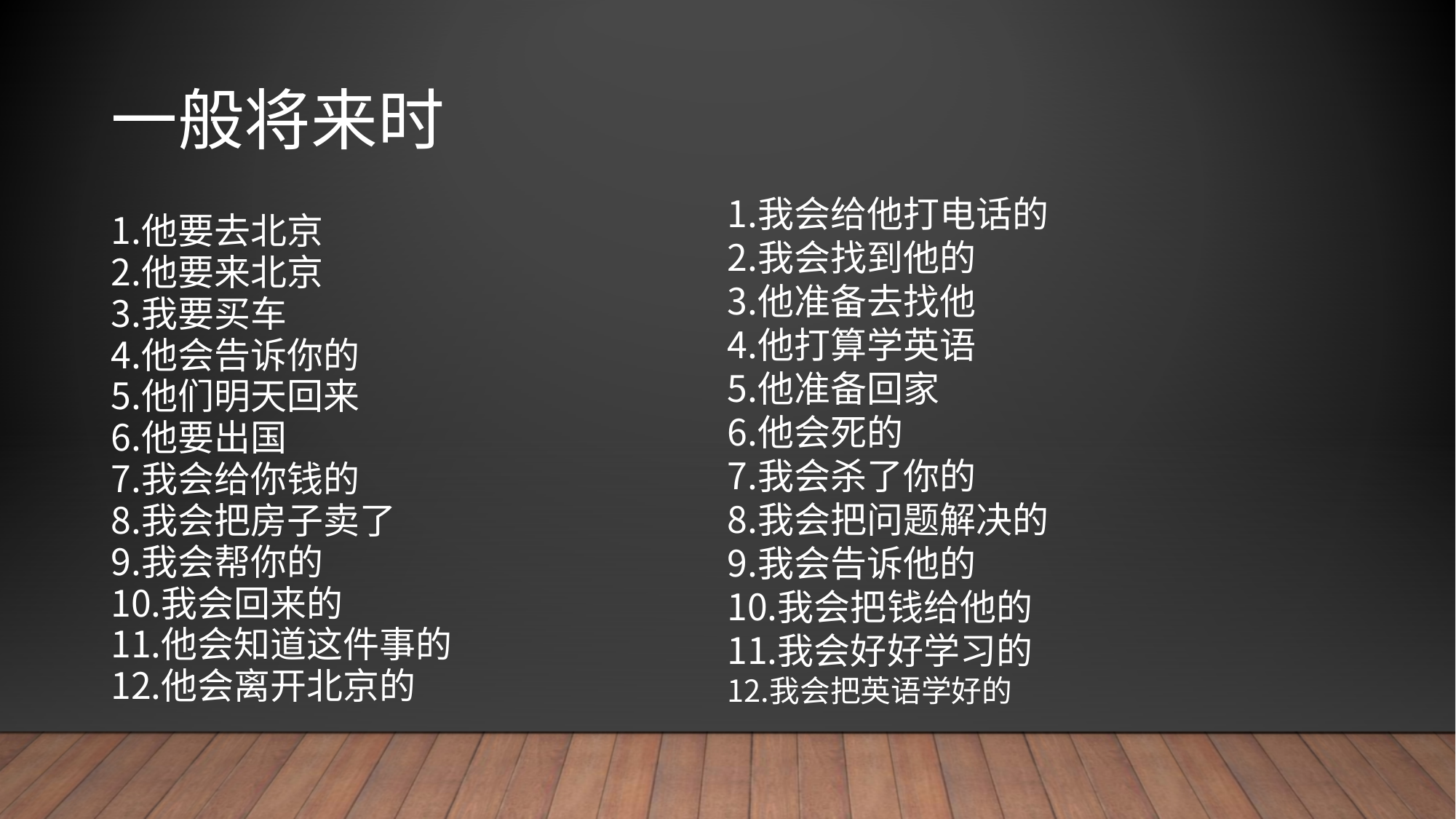

# 一般将来时
我会给他打电话的
我会找到他的
他准备去找他
他打算学英语
他准备回家
他会死的
我会杀了你的
我会把问题解决的
我会告诉他的
我会把钱给他的
我会好好学习的
我会把英语学好的
他要去北京
他要来北京
我要买车
他会告诉你的
他们明天回来
他要出国
我会给你钱的
我会把房子卖了
我会帮你的
我会回来的
他会知道这件事的
他会离开北京的